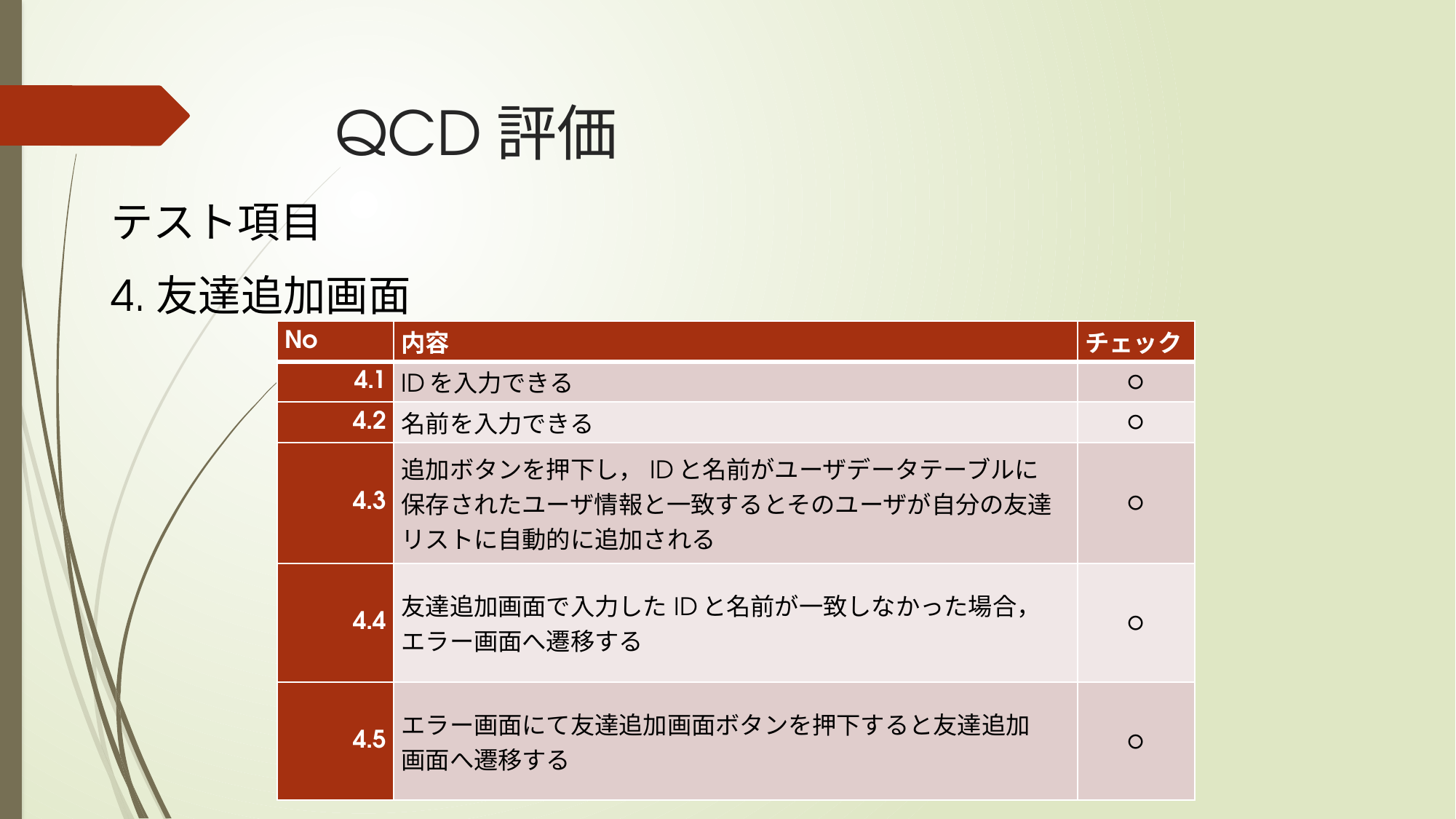

# QCD評価
テスト項目
4.友達追加画面
| No | 内容 | チェック |
| --- | --- | --- |
| 4.1 | IDを入力できる | ○ |
| 4.2 | 名前を入力できる | ○ |
| 4.3 | 追加ボタンを押下し，IDと名前がユーザデータテーブルに 保存されたユーザ情報と一致するとそのユーザが自分の友達リストに自動的に追加される | ○ |
| 4.4 | 友達追加画面で入力したIDと名前が一致しなかった場合， エラー画面へ遷移する | ○ |
| 4.5 | エラー画面にて友達追加画面ボタンを押下すると友達追加 画面へ遷移する | ○ |